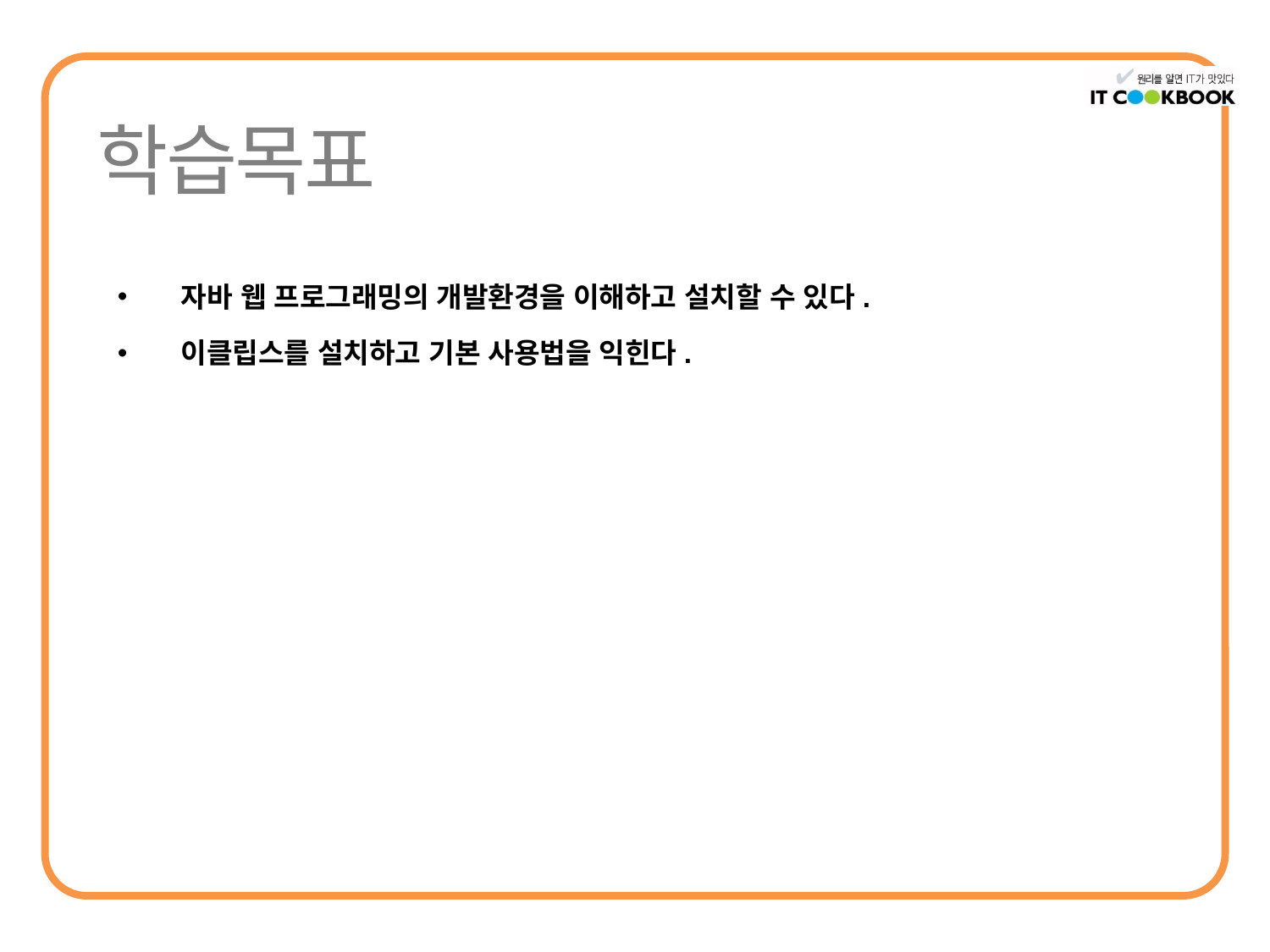

자바 웹 프로그래밍의 개발환경을 이해하고 설치할 수 있다.
이클립스를 설치하고 기본 사용법을 익힌다.